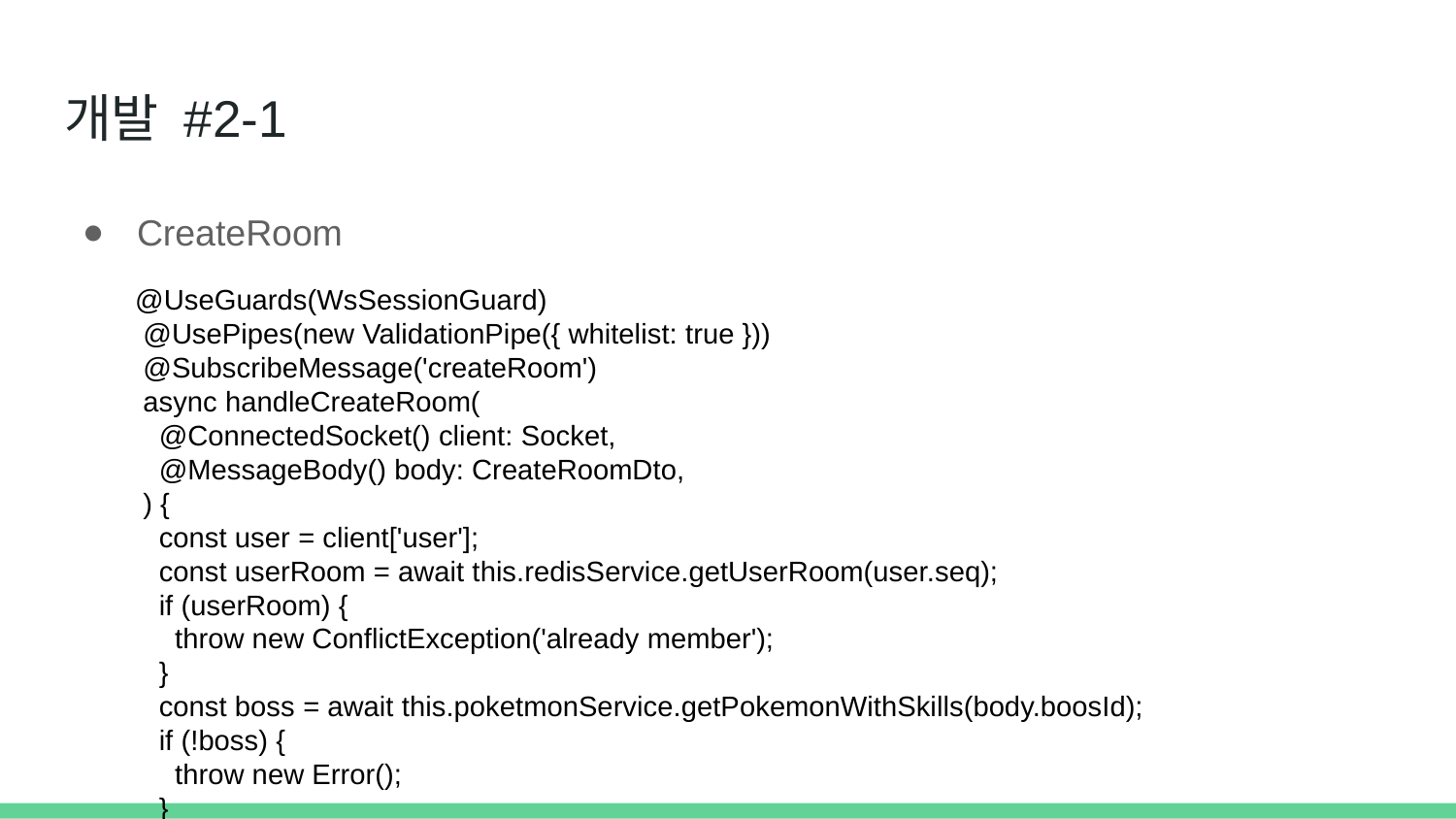

# 개발 #2-1
CreateRoom
 @UseGuards(WsSessionGuard)
  @UsePipes(new ValidationPipe({ whitelist: true }))
  @SubscribeMessage('createRoom')
  async handleCreateRoom(
    @ConnectedSocket() client: Socket,
    @MessageBody() body: CreateRoomDto,
  ) {
    const user = client['user'];
    const userRoom = await this.redisService.getUserRoom(user.seq);
    if (userRoom) {
      throw new ConflictException('already member');
    }
    const boss = await this.poketmonService.getPokemonWithSkills(body.boosId);
    if (!boss) {
      throw new Error();
    }
    const myPoketmons = await this.poketmonService.getUserPokemons(user.seq);
    if (!myPoketmons.some(p => p.poketmonId == body.myPoketmonId)) {
      throw new Error();
    }
    const roomId = uuidv4();
	// TODO 레디스 서비스를 이용해 방을 만들고 방에 들어가는 로직을 만들어주세요.
// TODO 레디스 서비스를 이용해 방에 공유할 방 정보를 조회하세요.

    client.join(updateRoom.roomId);
    this.server.to(updateRoom.roomId).emit('roomUpdate', updateRoom);
  }